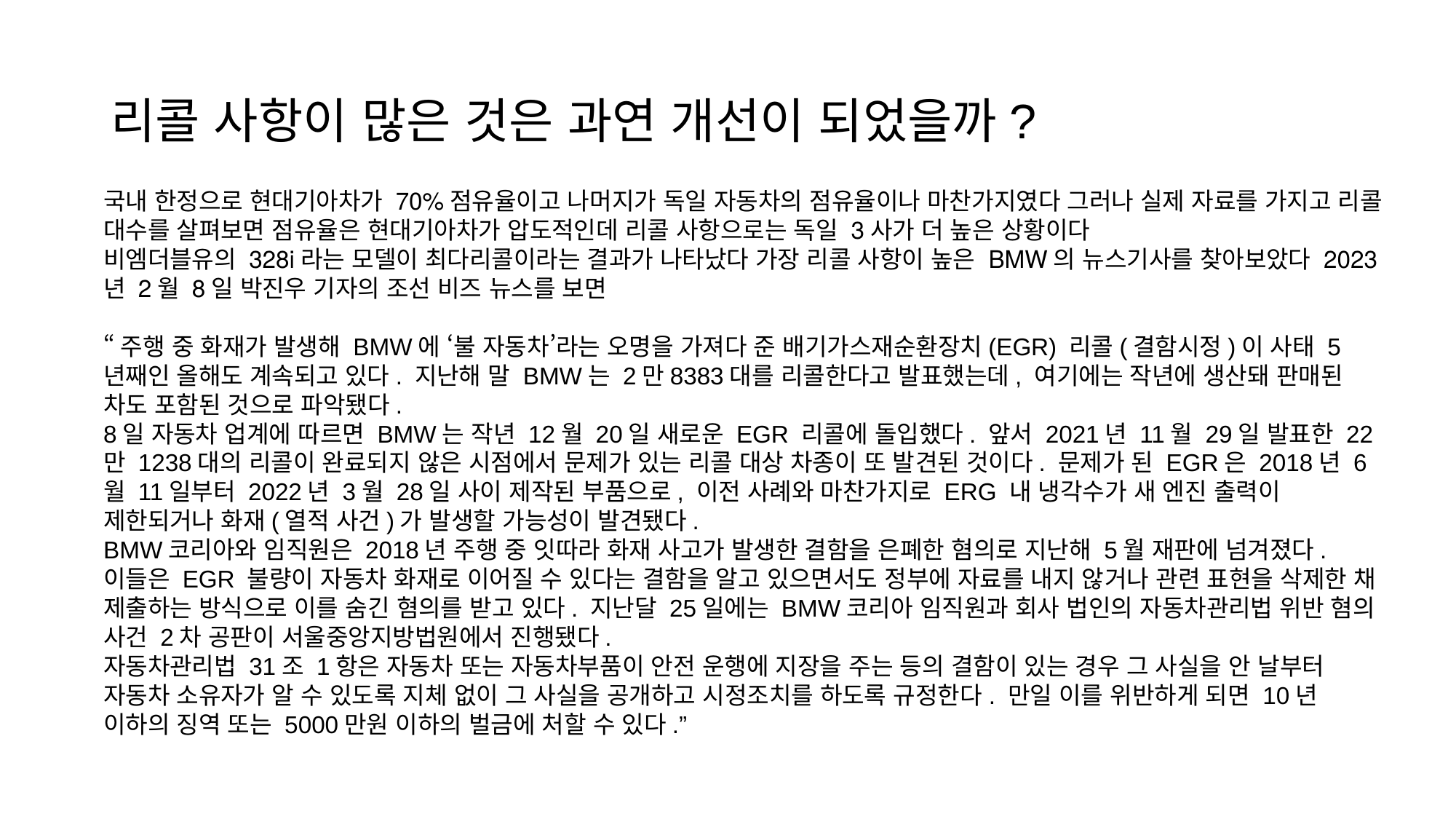

# 리콜 사항이 많은 것은 과연 개선이 되었을까?
국내 한정으로 현대기아차가 70%점유율이고 나머지가 독일 자동차의 점유율이나 마찬가지였다 그러나 실제 자료를 가지고 리콜 대수를 살펴보면 점유율은 현대기아차가 압도적인데 리콜 사항으로는 독일 3사가 더 높은 상황이다
비엠더블유의 328i라는 모델이 최다리콜이라는 결과가 나타났다 가장 리콜 사항이 높은 BMW의 뉴스기사를 찾아보았다 2023년 2월 8일 박진우 기자의 조선 비즈 뉴스를 보면

“주행 중 화재가 발생해 BMW에 ‘불 자동차’라는 오명을 가져다 준 배기가스재순환장치(EGR) 리콜(결함시정)이 사태 5년째인 올해도 계속되고 있다. 지난해 말 BMW는 2만8383대를 리콜한다고 발표했는데, 여기에는 작년에 생산돼 판매된 차도 포함된 것으로 파악됐다.
8일 자동차 업계에 따르면 BMW는 작년 12월 20일 새로운 EGR 리콜에 돌입했다. 앞서 2021년 11월 29일 발표한 22만 1238대의 리콜이 완료되지 않은 시점에서 문제가 있는 리콜 대상 차종이 또 발견된 것이다. 문제가 된 EGR은 2018년 6월 11일부터 2022년 3월 28일 사이 제작된 부품으로, 이전 사례와 마찬가지로 ERG 내 냉각수가 새 엔진 출력이 제한되거나 화재(열적 사건)가 발생할 가능성이 발견됐다.
BMW코리아와 임직원은 2018년 주행 중 잇따라 화재 사고가 발생한 결함을 은폐한 혐의로 지난해 5월 재판에 넘겨졌다. 이들은 EGR 불량이 자동차 화재로 이어질 수 있다는 결함을 알고 있으면서도 정부에 자료를 내지 않거나 관련 표현을 삭제한 채 제출하는 방식으로 이를 숨긴 혐의를 받고 있다. 지난달 25일에는 BMW코리아 임직원과 회사 법인의 자동차관리법 위반 혐의 사건 2차 공판이 서울중앙지방법원에서 진행됐다.
자동차관리법 31조 1항은 자동차 또는 자동차부품이 안전 운행에 지장을 주는 등의 결함이 있는 경우 그 사실을 안 날부터 자동차 소유자가 알 수 있도록 지체 없이 그 사실을 공개하고 시정조치를 하도록 규정한다. 만일 이를 위반하게 되면 10년 이하의 징역 또는 5000만원 이하의 벌금에 처할 수 있다.”